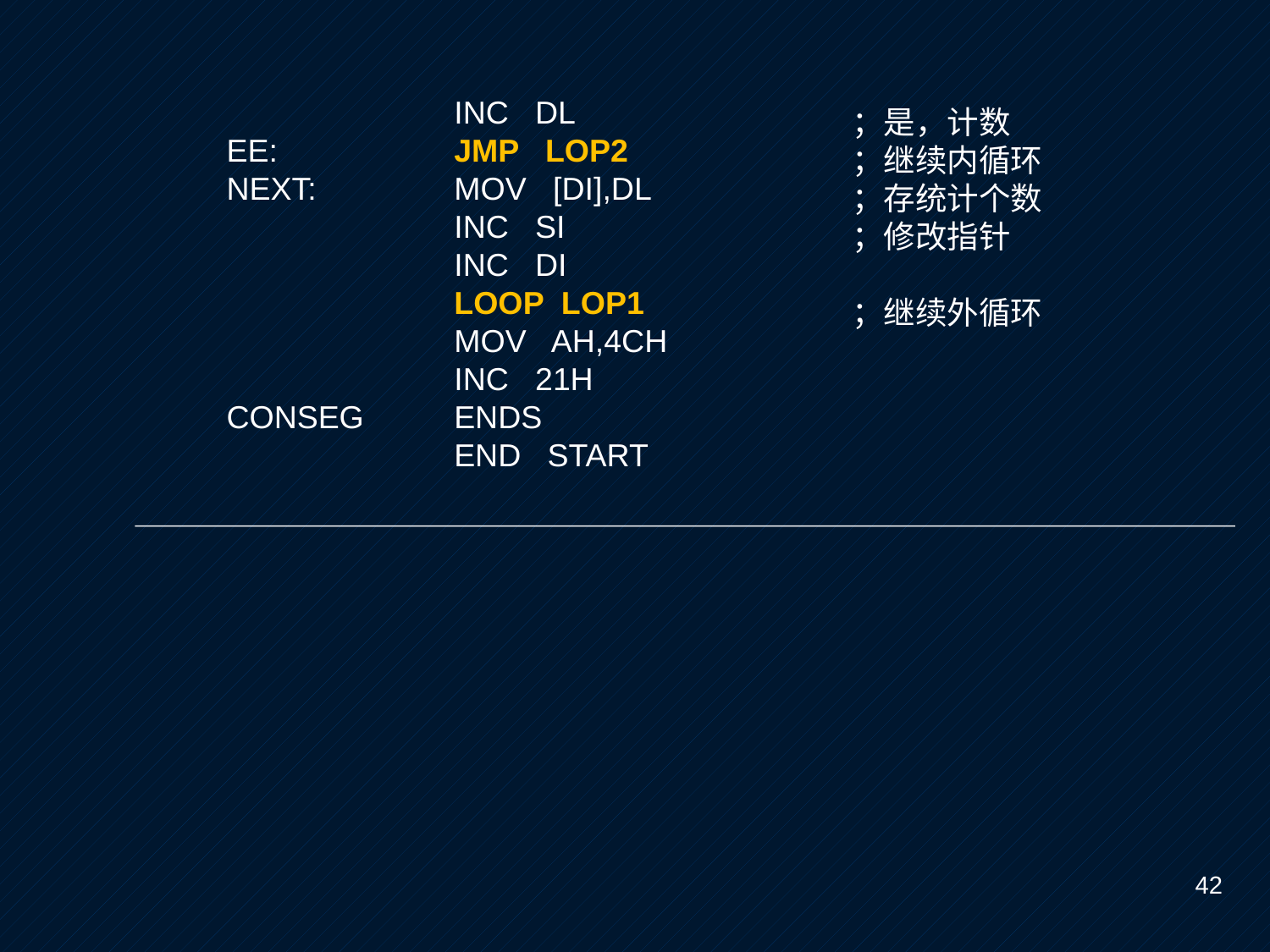

EE:
NEXT:

CONSEG
INC   DL
JMP   LOP2
MOV   [DI],DL
INC   SI
INC   DI
LOOP  LOP1
MOV   AH,4CH
INC   21H
ENDS
END   START
；是，计数
；继续内循环
；存统计个数
；修改指针

；继续外循环

42